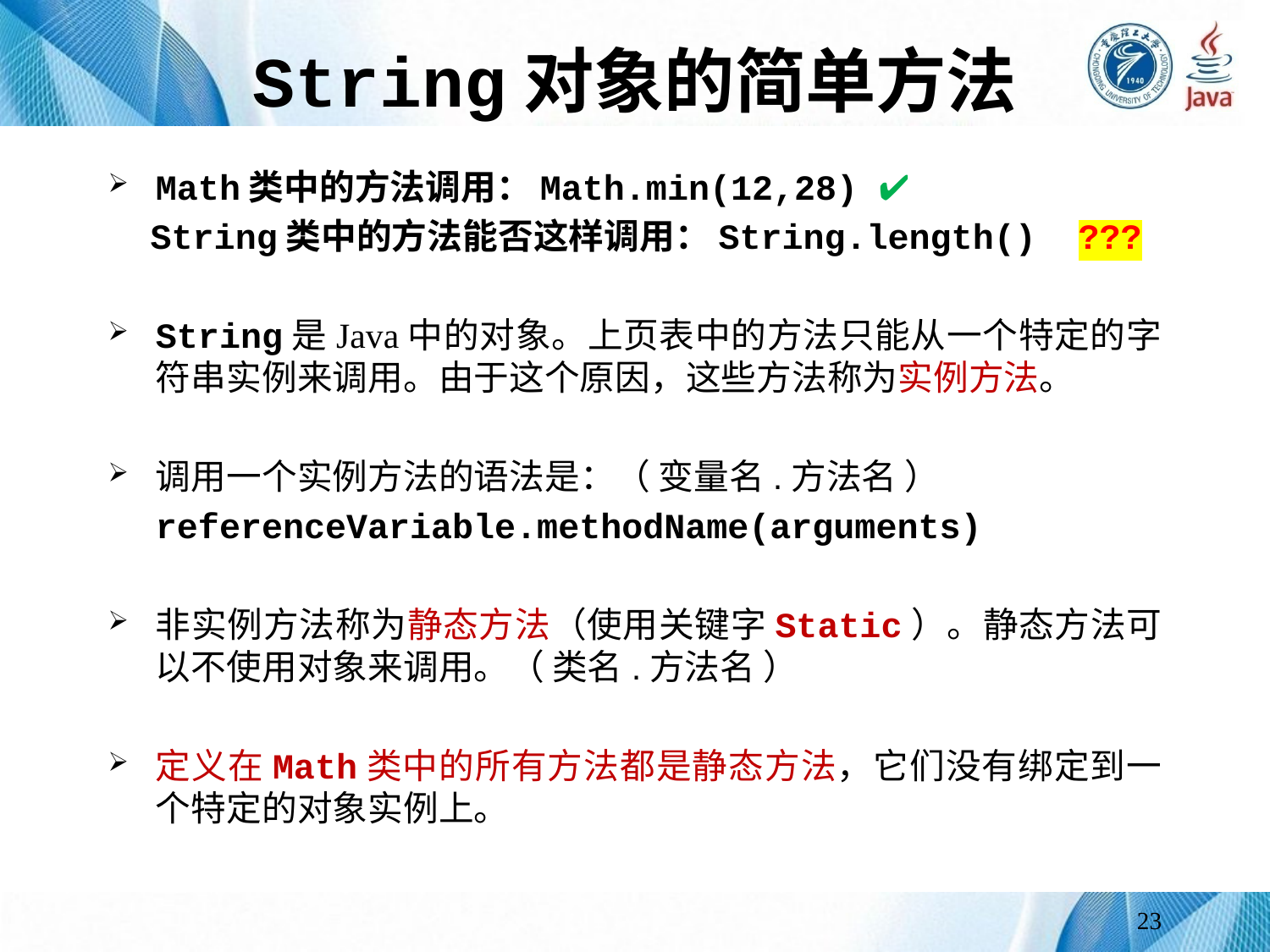

# String对象的简单方法
Math类中的方法调用：Math.min(12,28) ✔
  String类中的方法能否这样调用：String.length()  ???

String是Java中的对象。上页表中的方法只能从一个特定的字符串实例来调用。由于这个原因，这些方法称为实例方法。

调用一个实例方法的语法是：（ 变量名.方法名 ）
	referenceVariable.methodName(arguments)

非实例方法称为静态方法（使用关键字Static）。静态方法可以不使用对象来调用。（ 类名.方法名 ）

定义在Math类中的所有方法都是静态方法，它们没有绑定到一个特定的对象实例上。
23